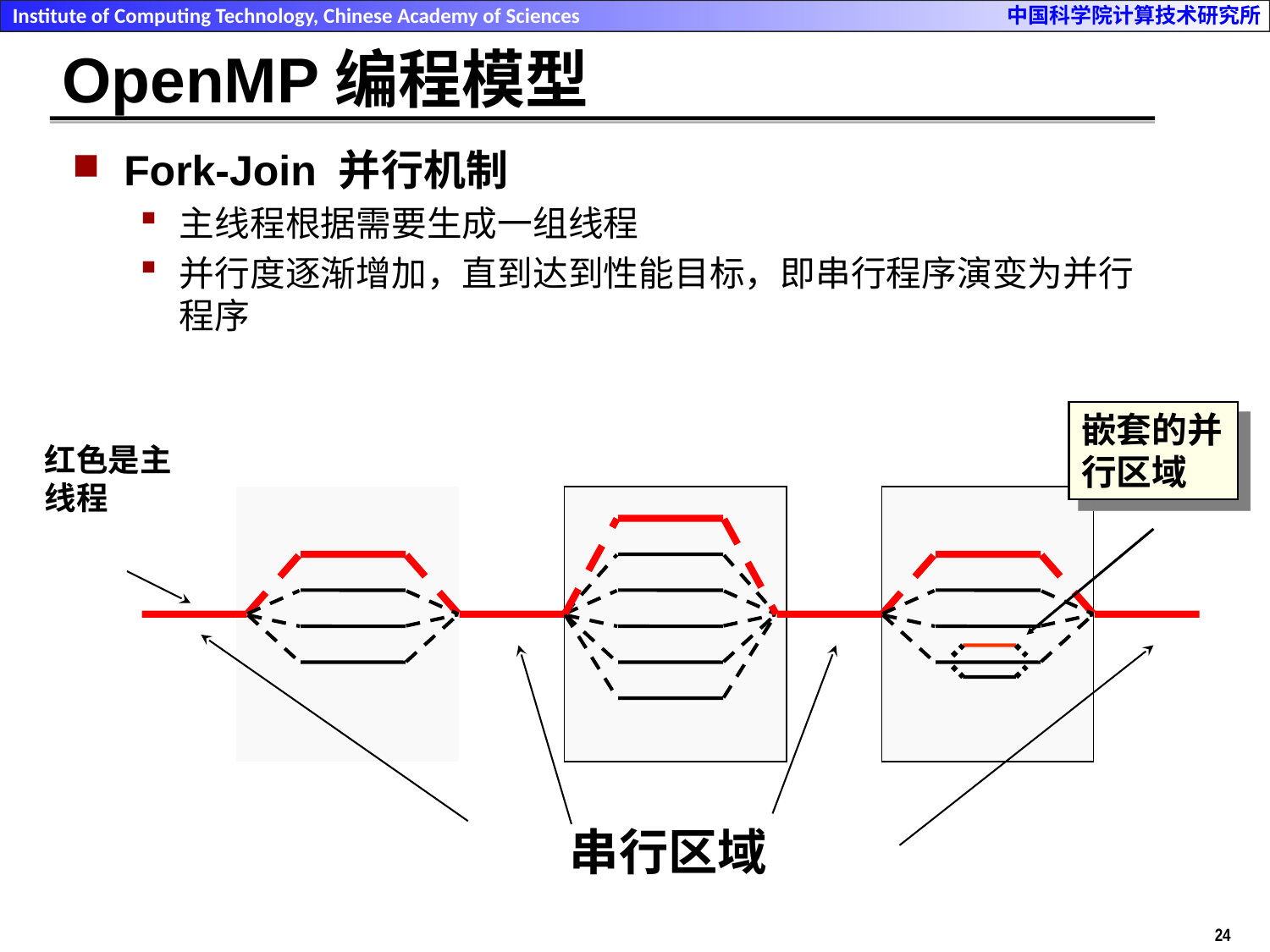

# OpenMP编程模型
Fork-Join 并行机制
主线程根据需要生成一组线程
并行度逐渐增加，直到达到性能目标，即串行程序演变为并行程序
嵌套的并行区域

红色是主线程

         串行区域